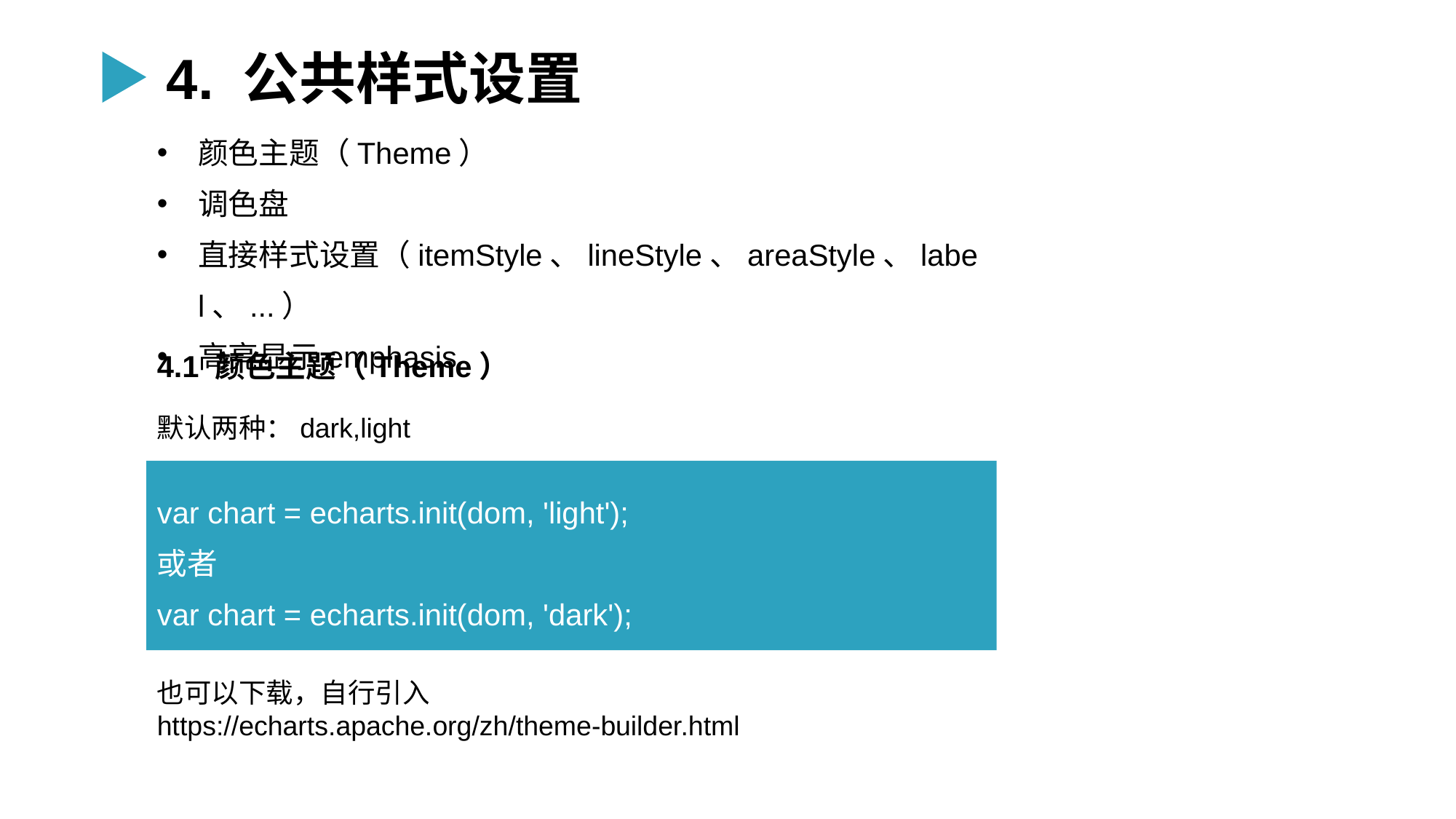

4. 公共样式设置

颜色主题（Theme）
调色盘
直接样式设置（itemStyle、lineStyle、areaStyle、label、...）
高亮显示emphasis
4.1 颜色主题（Theme）
默认两种：dark,light
var chart = echarts.init(dom, 'light');
或者
var chart = echarts.init(dom, 'dark');
也可以下载，自行引入
https://echarts.apache.org/zh/theme-builder.html